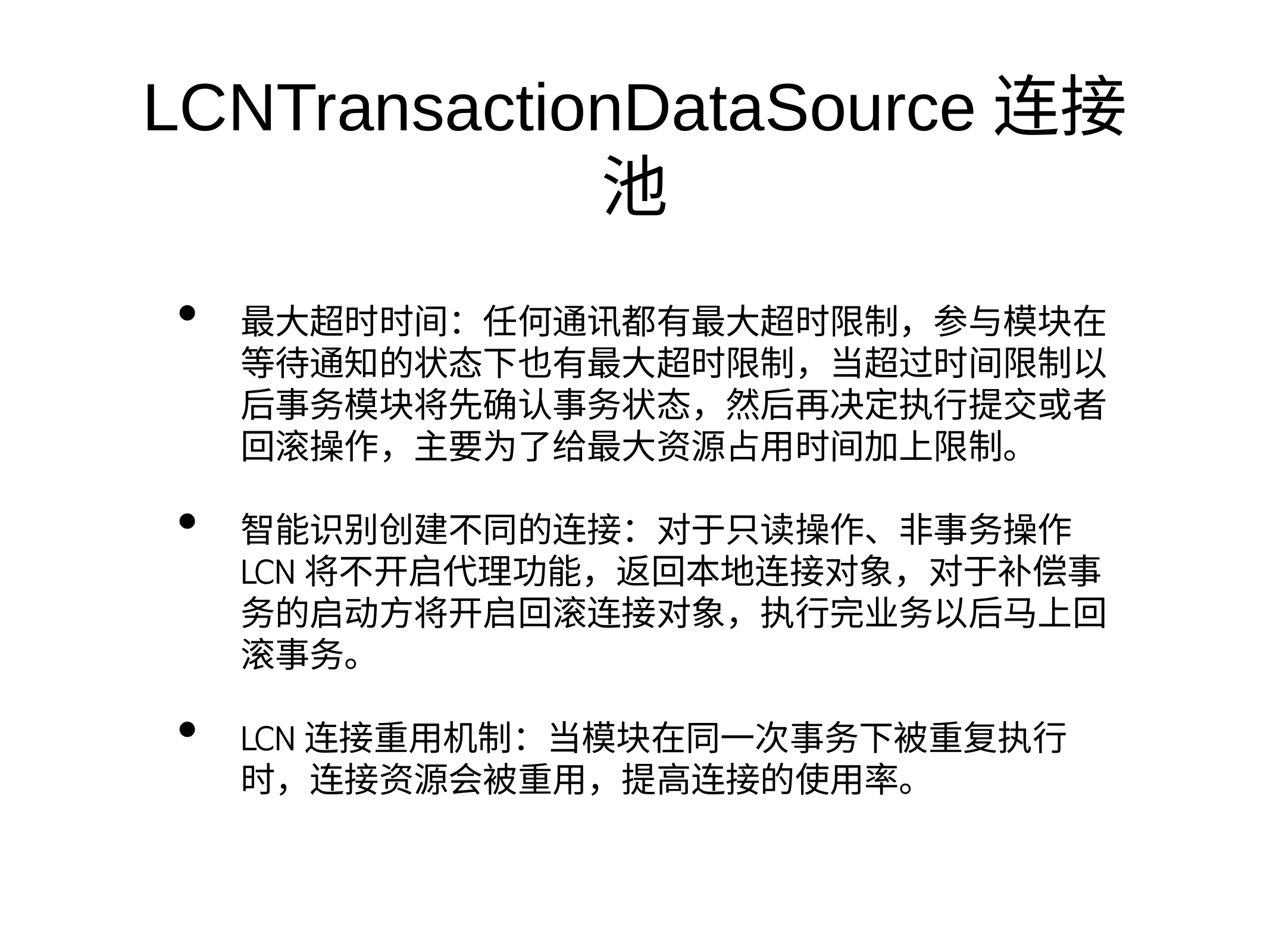

# LCNTransactionDataSource连接池
最大超时时间：任何通讯都有最大超时限制，参与模块在等待通知的状态下也有最大超时限制，当超过时间限制以后事务模块将先确认事务状态，然后再决定执行提交或者回滚操作，主要为了给最大资源占用时间加上限制。

智能识别创建不同的连接：对于只读操作、非事务操作LCN将不开启代理功能，返回本地连接对象，对于补偿事务的启动方将开启回滚连接对象，执行完业务以后马上回滚事务。

LCN连接重用机制：当模块在同一次事务下被重复执行时，连接资源会被重用，提高连接的使用率。